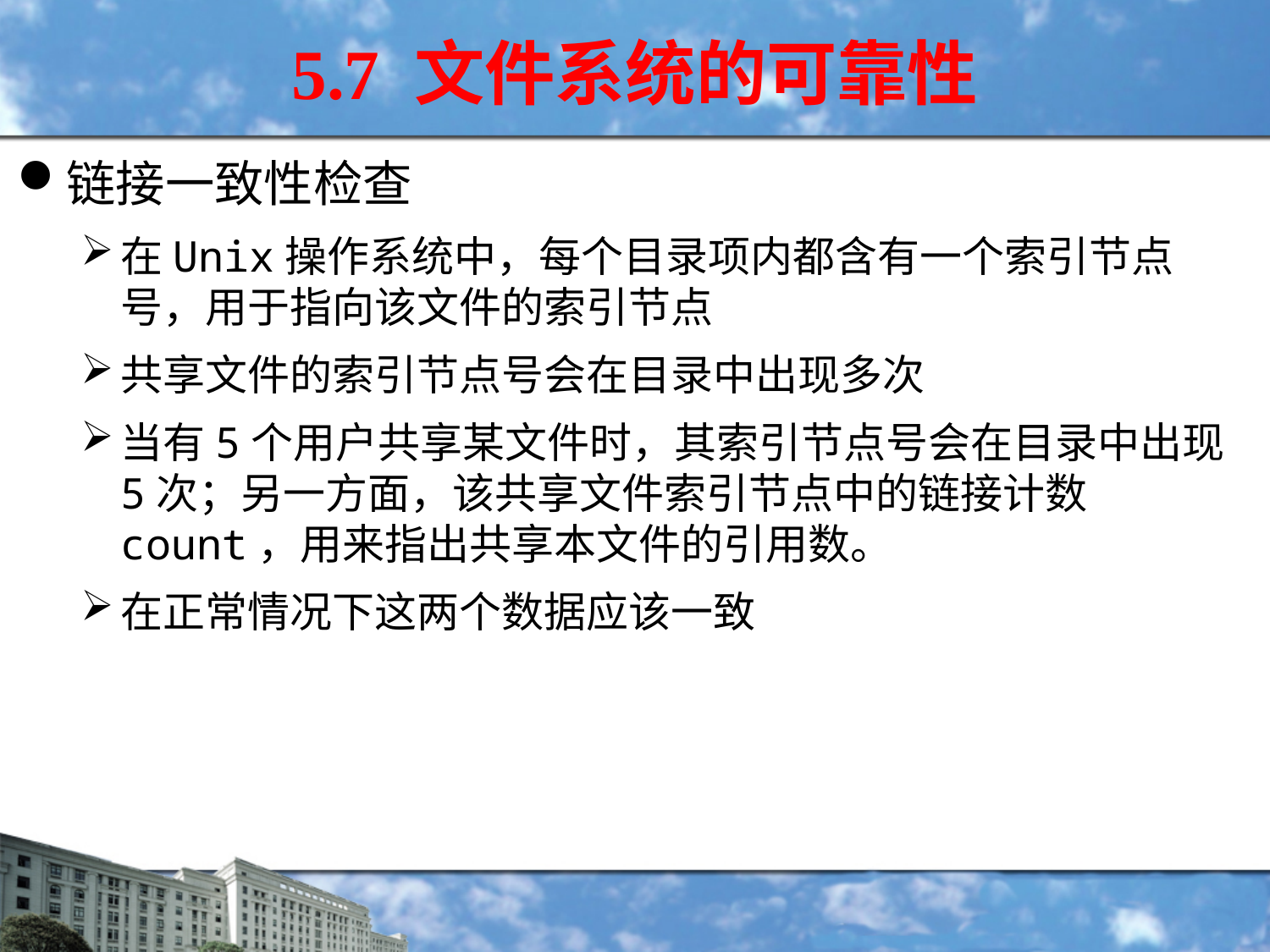

5.7 文件系统的可靠性
链接一致性检查
在Unix操作系统中，每个目录项内都含有一个索引节点号，用于指向该文件的索引节点
共享文件的索引节点号会在目录中出现多次
当有5个用户共享某文件时，其索引节点号会在目录中出现5次；另一方面，该共享文件索引节点中的链接计数count，用来指出共享本文件的引用数。
在正常情况下这两个数据应该一致